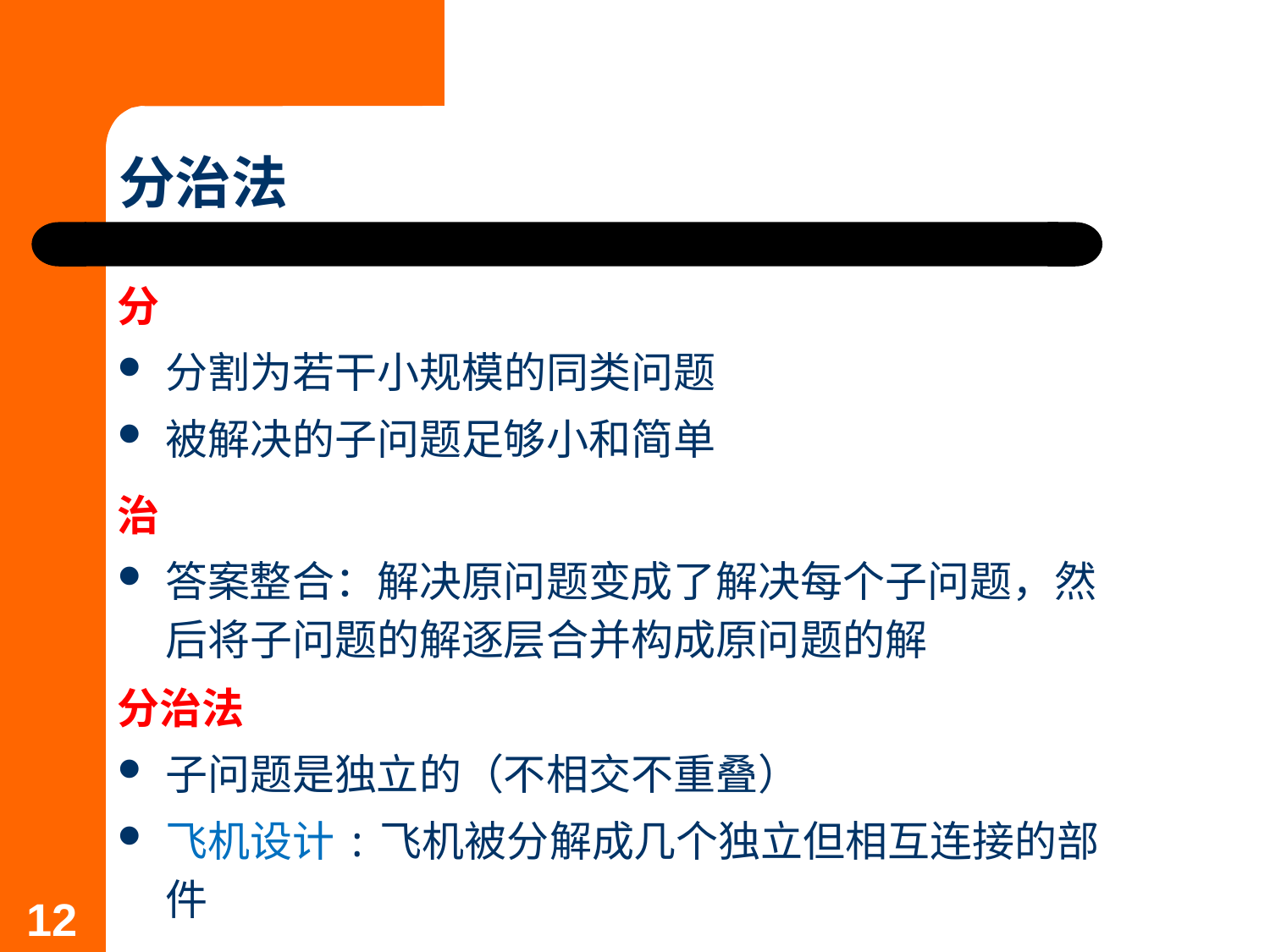

# 分治法
分
分割为若干小规模的同类问题
被解决的子问题足够小和简单
治
答案整合：解决原问题变成了解决每个子问题，然后将子问题的解逐层合并构成原问题的解
分治法
子问题是独立的（不相交不重叠）
飞机设计:飞机被分解成几个独立但相互连接的部件
12